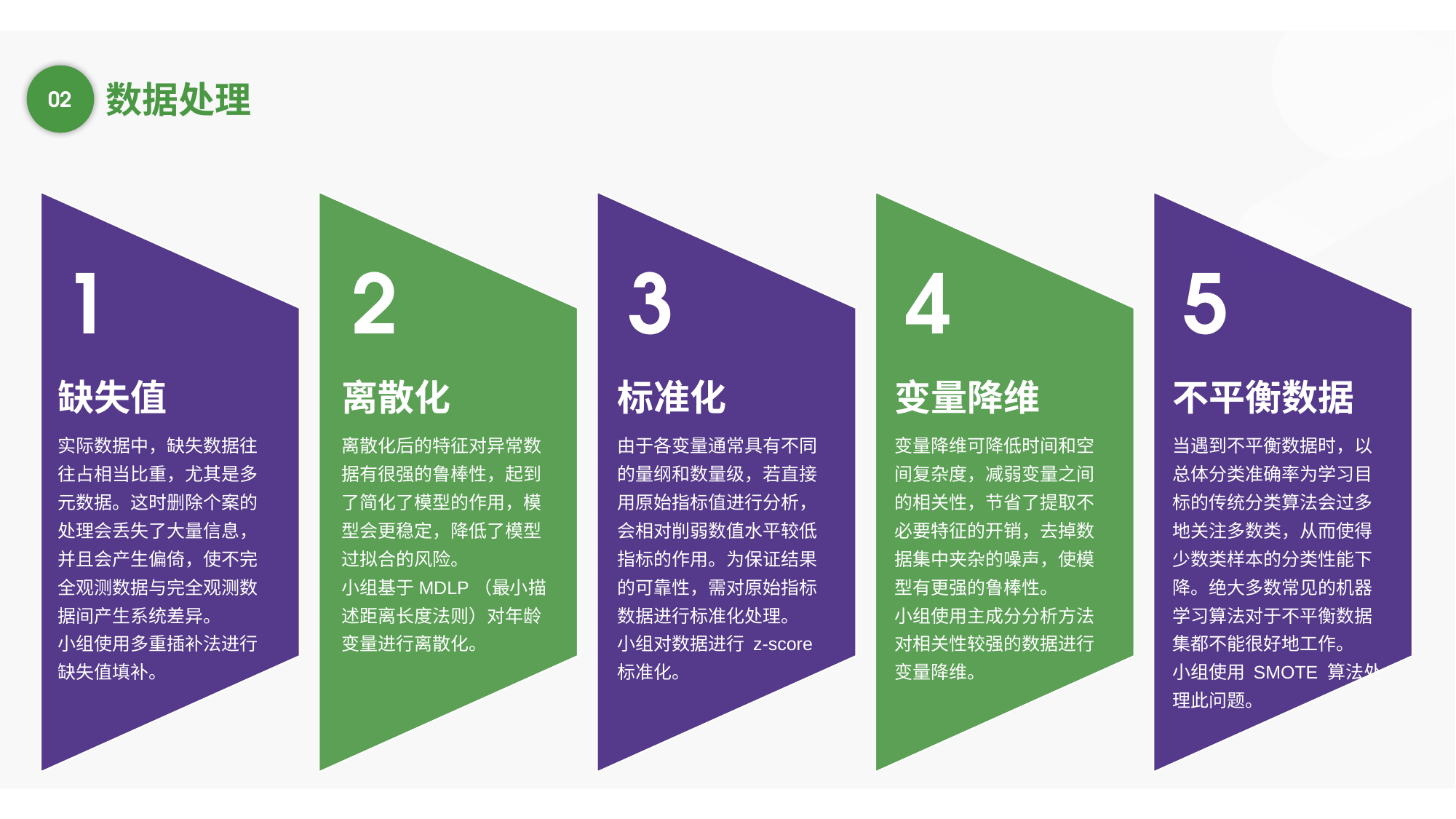

02
数据处理

1
2
3
4
5
缺失值
离散化
标准化
变量降维
不平衡数据
实际数据中，缺失数据往往占相当比重，尤其是多元数据。这时删除个案的处理会丢失了大量信息，并且会产生偏倚，使不完全观测数据与完全观测数据间产生系统差异。
小组使用多重插补法进行缺失值填补。
离散化后的特征对异常数据有很强的鲁棒性，起到了简化了模型的作用，模型会更稳定，降低了模型过拟合的风险。
小组基于MDLP（最小描述距离长度法则）对年龄变量进行离散化。
由于各变量通常具有不同的量纲和数量级，若直接用原始指标值进行分析，会相对削弱数值水平较低指标的作用。为保证结果的可靠性，需对原始指标数据进行标准化处理。
小组对数据进行 z-score 标准化。
变量降维可降低时间和空间复杂度，减弱变量之间的相关性，节省了提取不必要特征的开销，去掉数据集中夹杂的噪声，使模型有更强的鲁棒性。
小组使用主成分分析方法对相关性较强的数据进行变量降维。
当遇到不平衡数据时，以总体分类准确率为学习目标的传统分类算法会过多地关注多数类，从而使得少数类样本的分类性能下降。绝大多数常见的机器学习算法对于不平衡数据集都不能很好地工作。
小组使用 SMOTE 算法处理此问题。